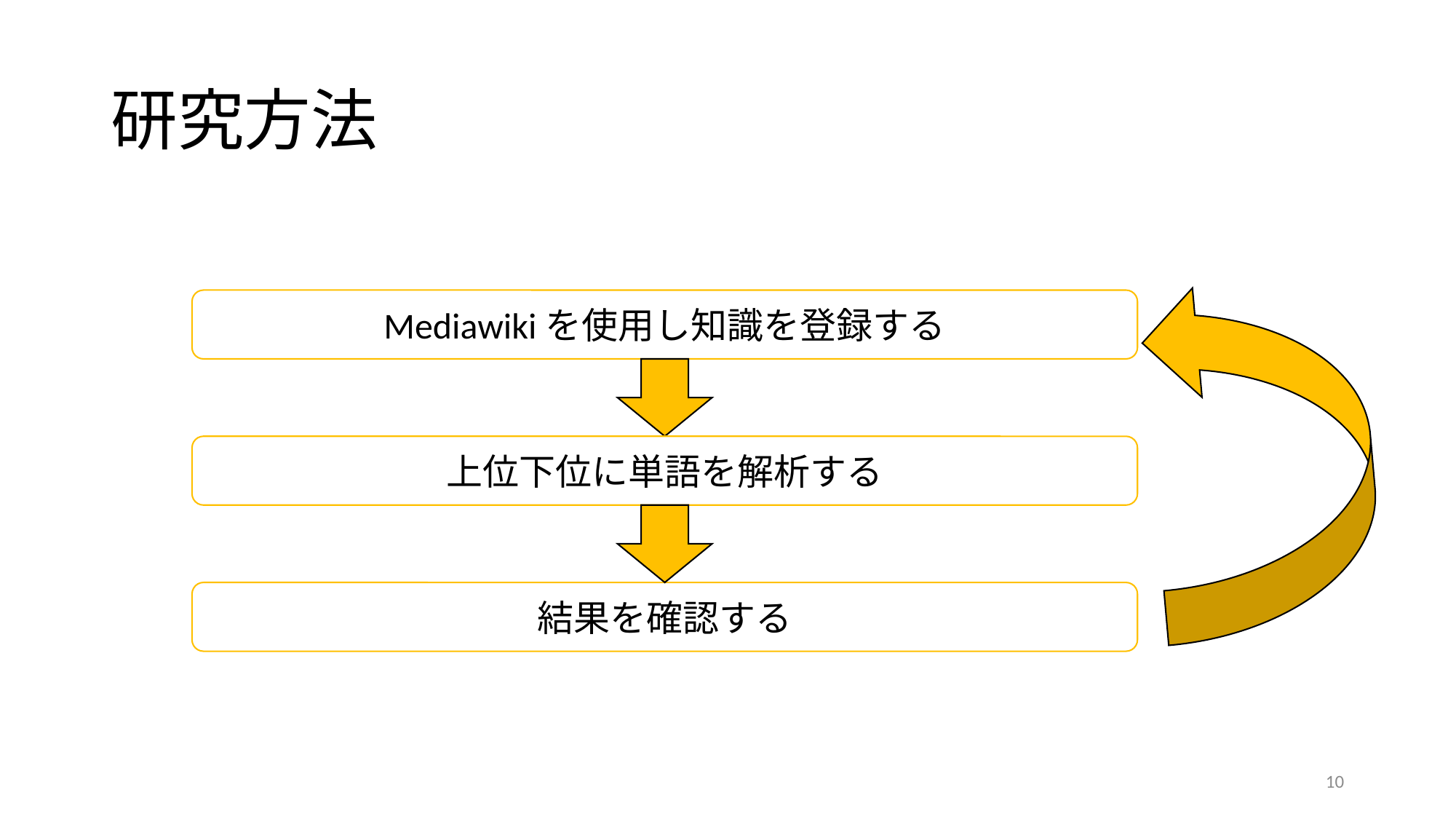

# 研究方法
Mediawikiを使用し知識を登録する

上位下位に単語を解析する

結果を確認する
10